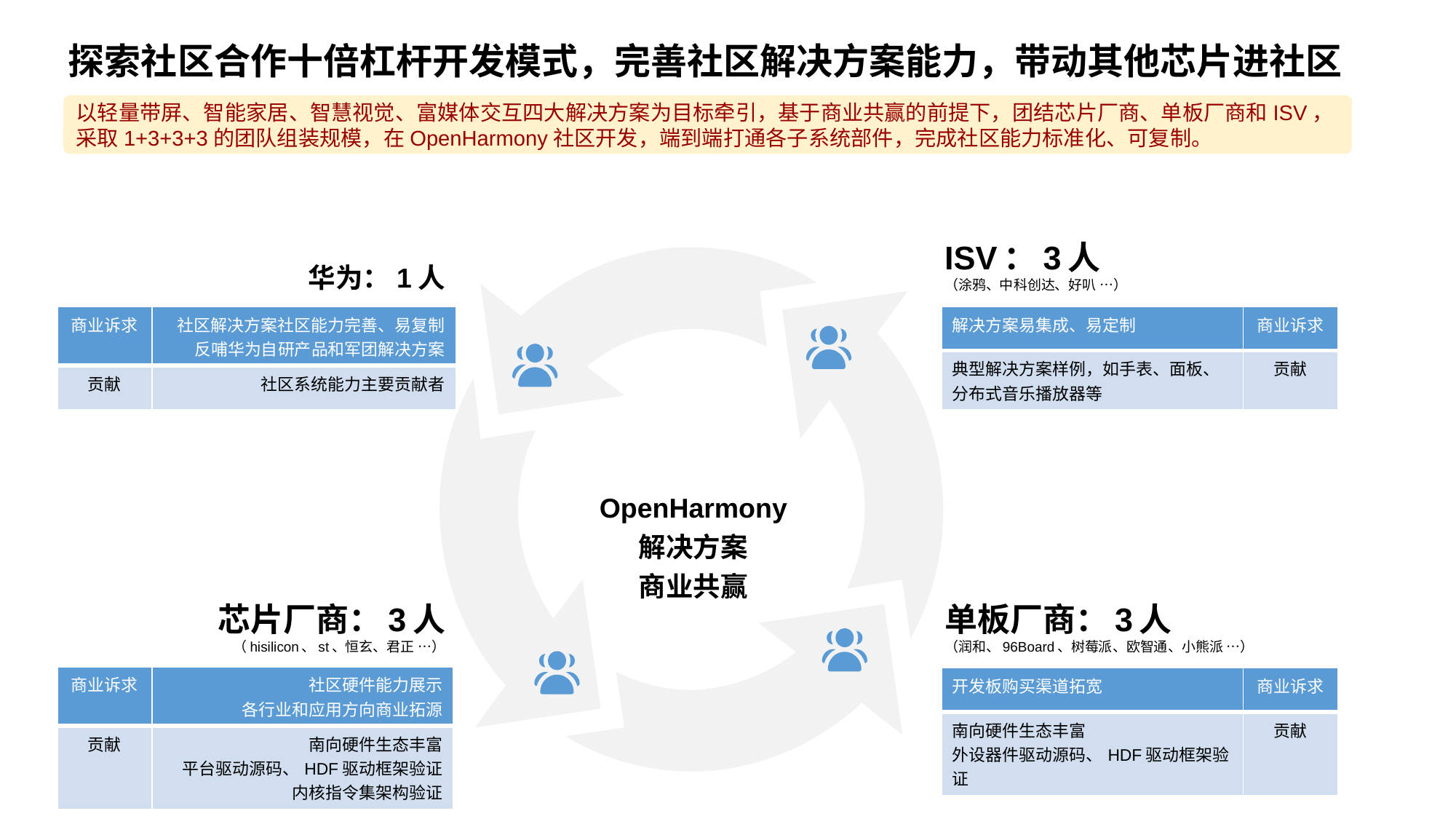

探索社区合作十倍杠杆开发模式，完善社区解决方案能力，带动其他芯片进社区
以轻量带屏、智能家居、智慧视觉、富媒体交互四大解决方案为目标牵引，基于商业共赢的前提下，团结芯片厂商、单板厂商和ISV，采取1+3+3+3的团队组装规模，在OpenHarmony社区开发，端到端打通各子系统部件，完成社区能力标准化、可复制。
华为：1人
ISV：3人
（涂鸦、中科创达、好叭 …）

OpenHarmony
解决方案
商业共赢
芯片厂商：3人
（hisilicon、st、恒玄、君正 …）
单板厂商：3人
（润和、96Board、树莓派、欧智通、小熊派 …）

| 商业诉求 | 社区解决方案社区能力完善、易复制 反哺华为自研产品和军团解决方案 |
| --- | --- |
| 贡献 | 社区系统能力主要贡献者 |
| 解决方案易集成、易定制 | 商业诉求 |
| --- | --- |
| 典型解决方案样例，如手表、面板、分布式音乐播放器等 | 贡献 |
| 商业诉求 | 社区硬件能力展示 各行业和应用方向商业拓源 |
| --- | --- |
| 贡献 | 南向硬件生态丰富 平台驱动源码、HDF驱动框架验证 内核指令集架构验证 |
| 开发板购买渠道拓宽 | 商业诉求 |
| --- | --- |
| 南向硬件生态丰富 外设器件驱动源码、HDF驱动框架验证 | 贡献 |